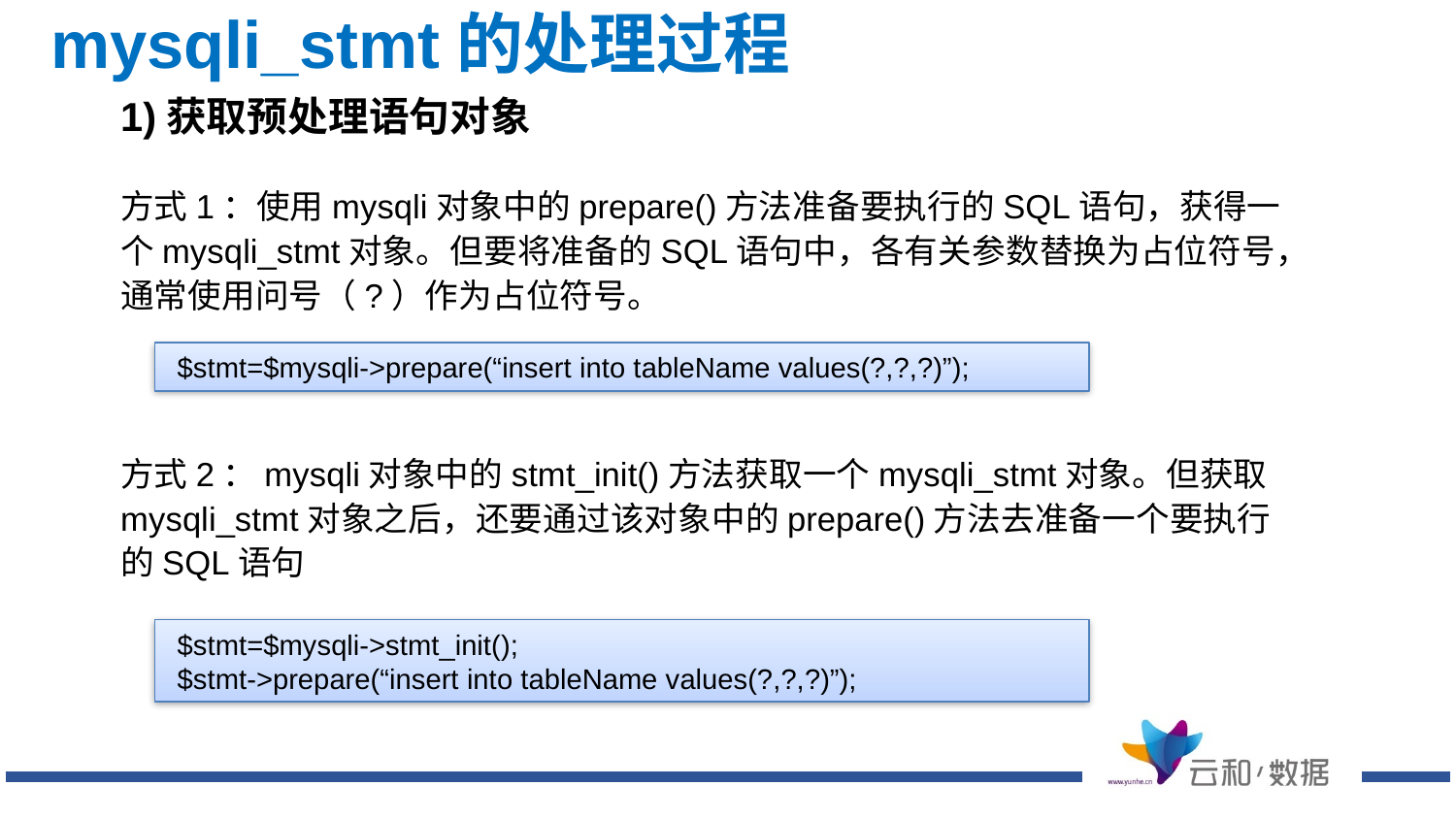

mysqli_stmt的处理过程
1)获取预处理语句对象
方式1：使用mysqli对象中的prepare()方法准备要执行的SQL语句，获得一个mysqli_stmt对象。但要将准备的SQL语句中，各有关参数替换为占位符号，通常使用问号（?）作为占位符号。

方式2：mysqli对象中的stmt_init()方法获取一个mysqli_stmt对象。但获取mysqli_stmt对象之后，还要通过该对象中的prepare()方法去准备一个要执行的SQL语句

 $stmt=$mysqli->prepare(“insert into tableName values(?,?,?)”);
 $stmt=$mysqli->stmt_init();
 $stmt->prepare(“insert into tableName values(?,?,?)”);